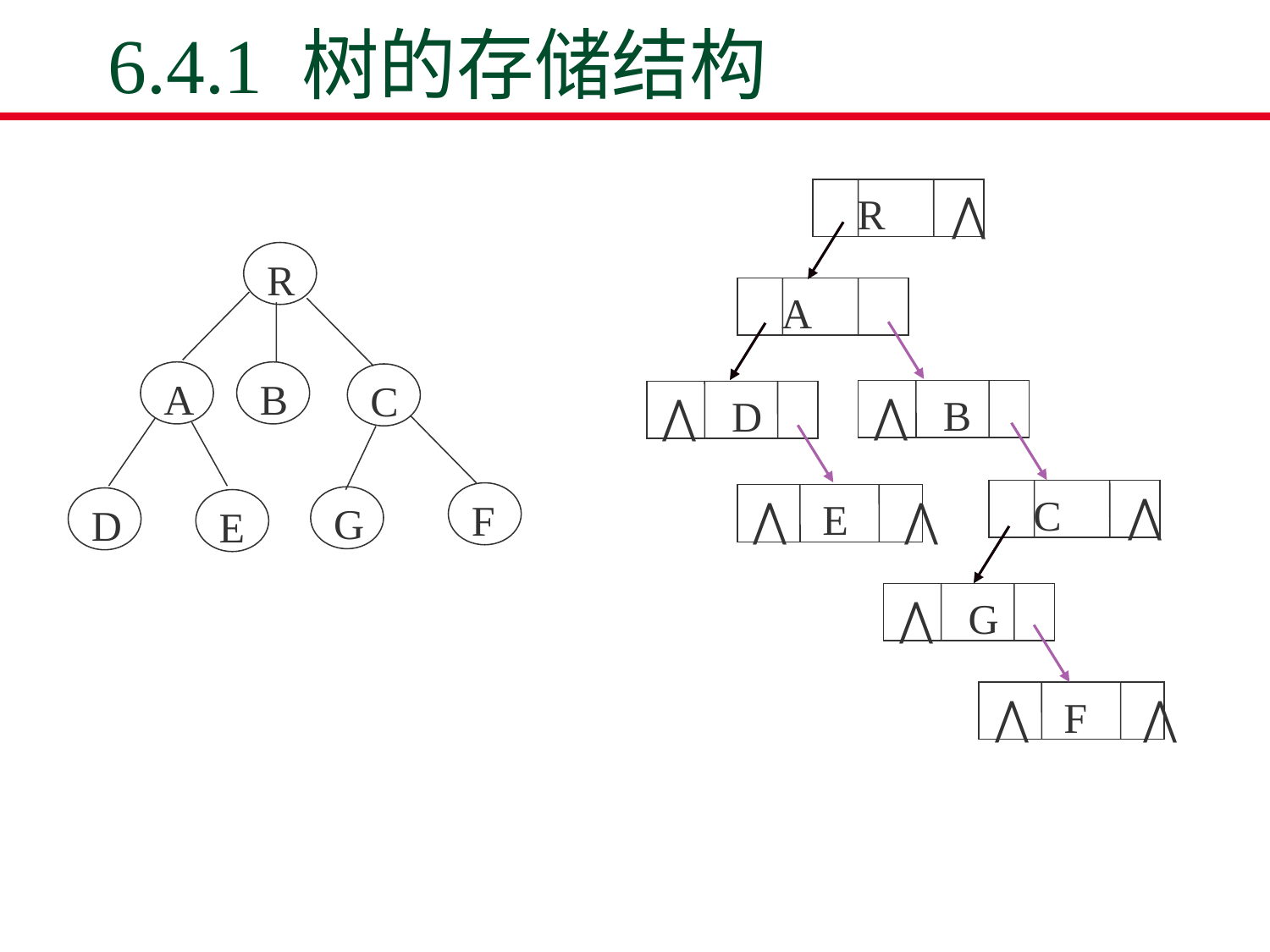

# 6.4.1 树的存储结构
   R      ⋀

R

A
B
C

F
G
D
E
   A

⋀   B

⋀   D

   C      ⋀

⋀   E     ⋀

⋀   G

⋀   F     ⋀